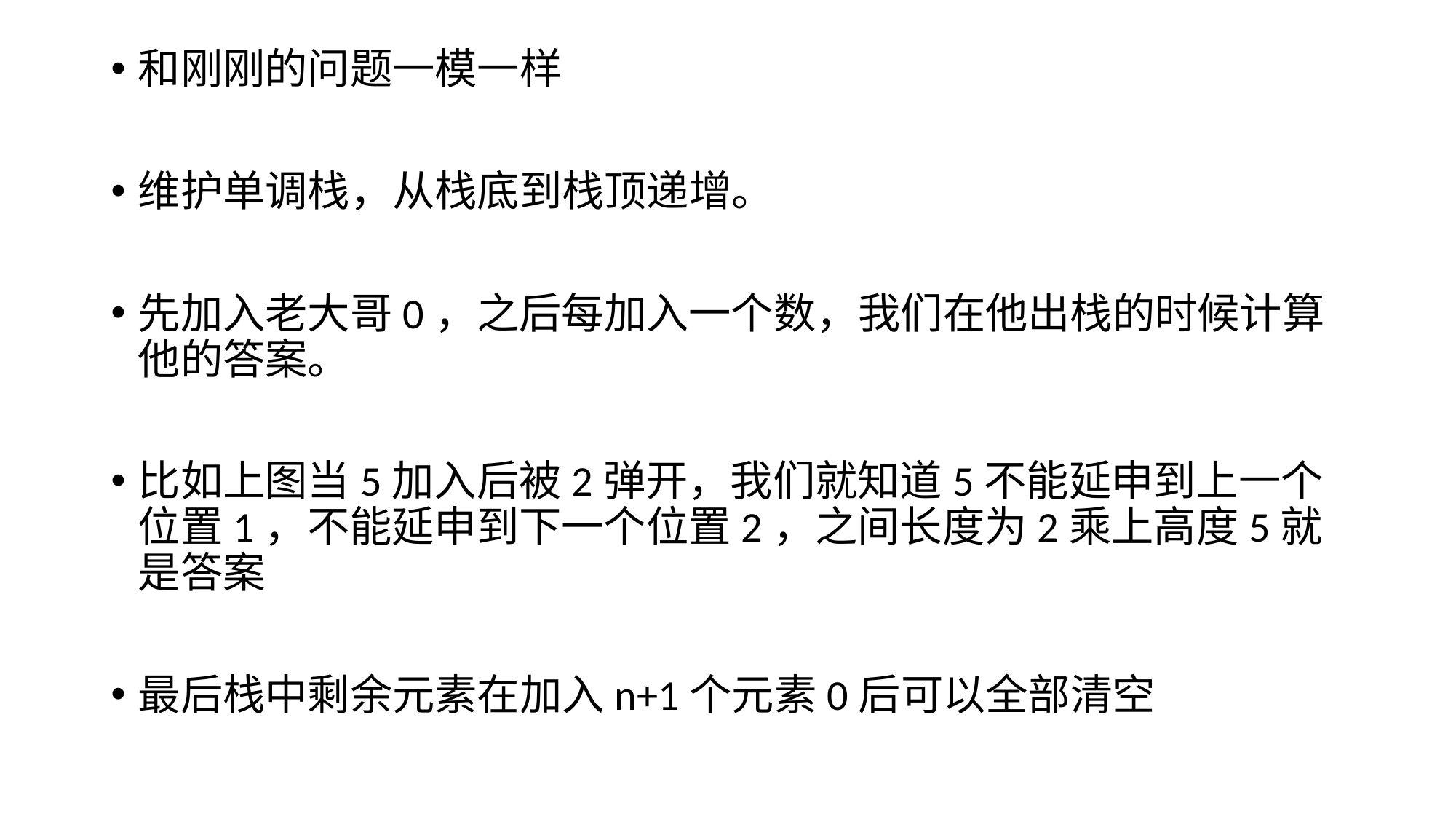

和刚刚的问题一模一样

维护单调栈，从栈底到栈顶递增。

先加入老大哥0，之后每加入一个数，我们在他出栈的时候计算他的答案。

比如上图当5加入后被2弹开，我们就知道5不能延申到上一个位置1，不能延申到下一个位置2，之间长度为2乘上高度5就是答案

最后栈中剩余元素在加入n+1个元素0后可以全部清空